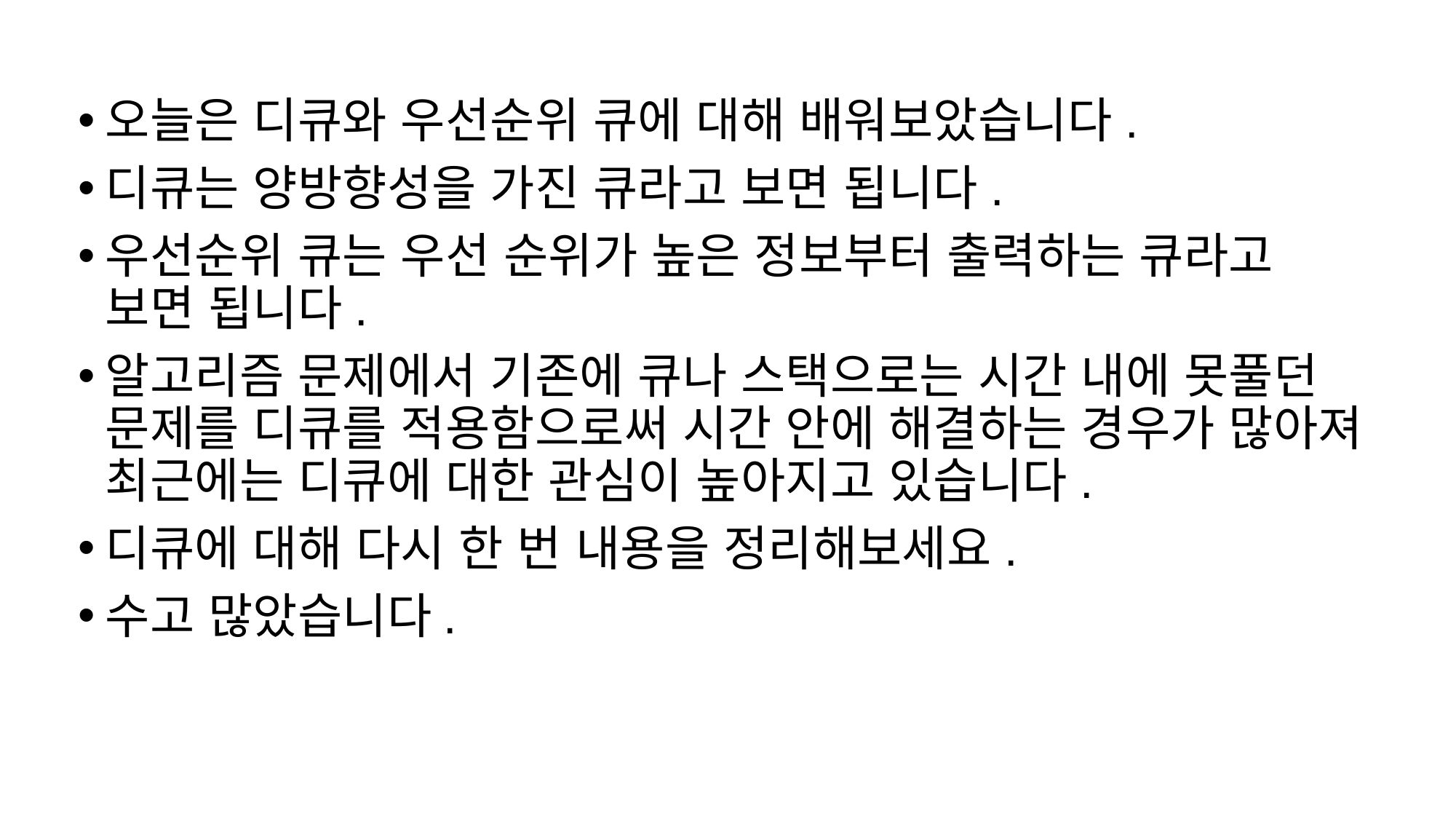

오늘은 디큐와 우선순위 큐에 대해 배워보았습니다.
디큐는 양방향성을 가진 큐라고 보면 됩니다.
우선순위 큐는 우선 순위가 높은 정보부터 출력하는 큐라고 보면 됩니다.
알고리즘 문제에서 기존에 큐나 스택으로는 시간 내에 못풀던 문제를 디큐를 적용함으로써 시간 안에 해결하는 경우가 많아져 최근에는 디큐에 대한 관심이 높아지고 있습니다.
디큐에 대해 다시 한 번 내용을 정리해보세요.
수고 많았습니다.